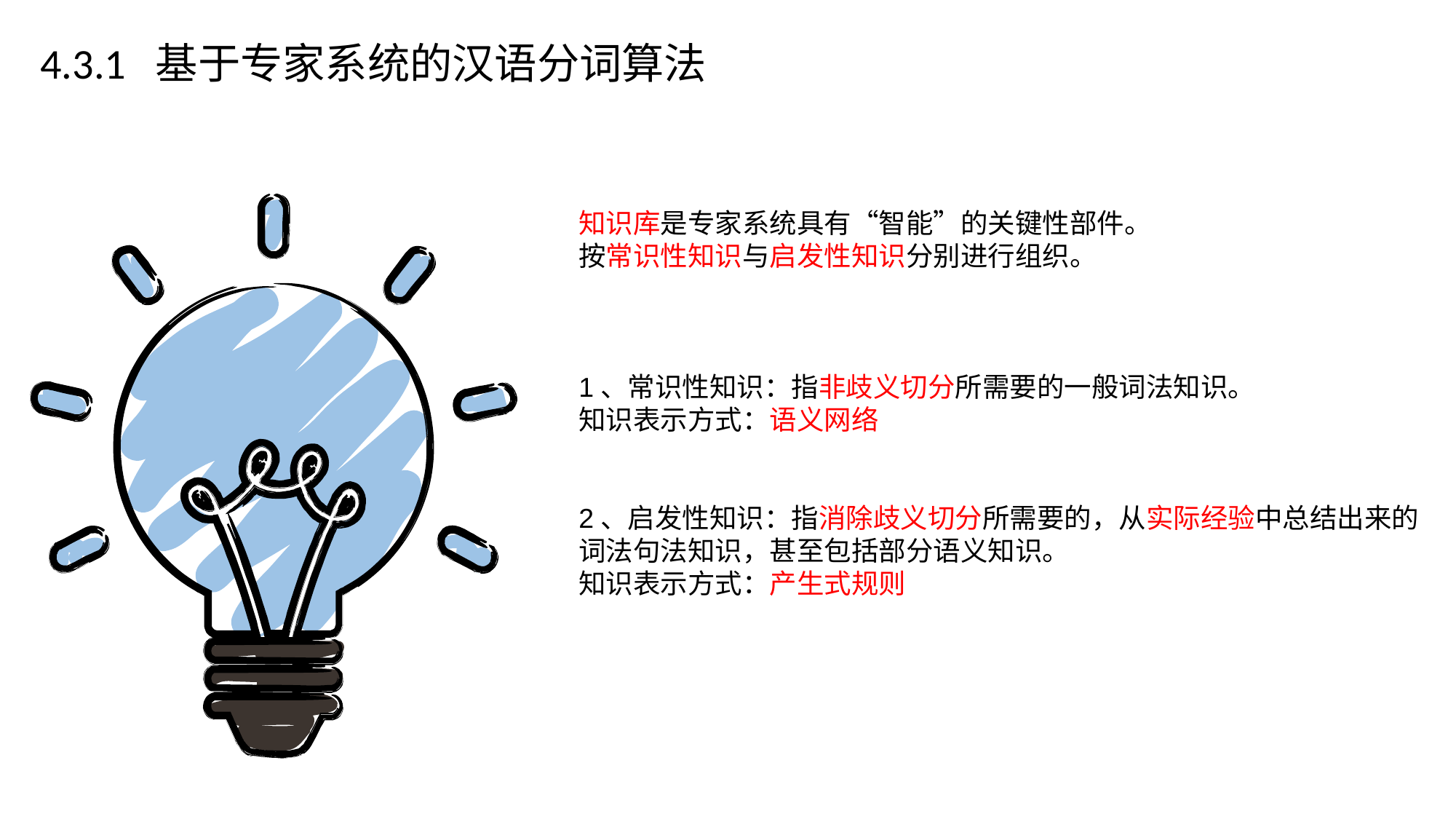

4.3.1  基于专家系统的汉语分词算法

知识库是专家系统具有“智能”的关键性部件。
按常识性知识与启发性知识分别进行组织。

1、常识性知识：指非歧义切分所需要的一般词法知识。
知识表示方式：语义网络

2、启发性知识：指消除歧义切分所需要的，从实际经验中总结出来的词法句法知识，甚至包括部分语义知识。
知识表示方式：产生式规则